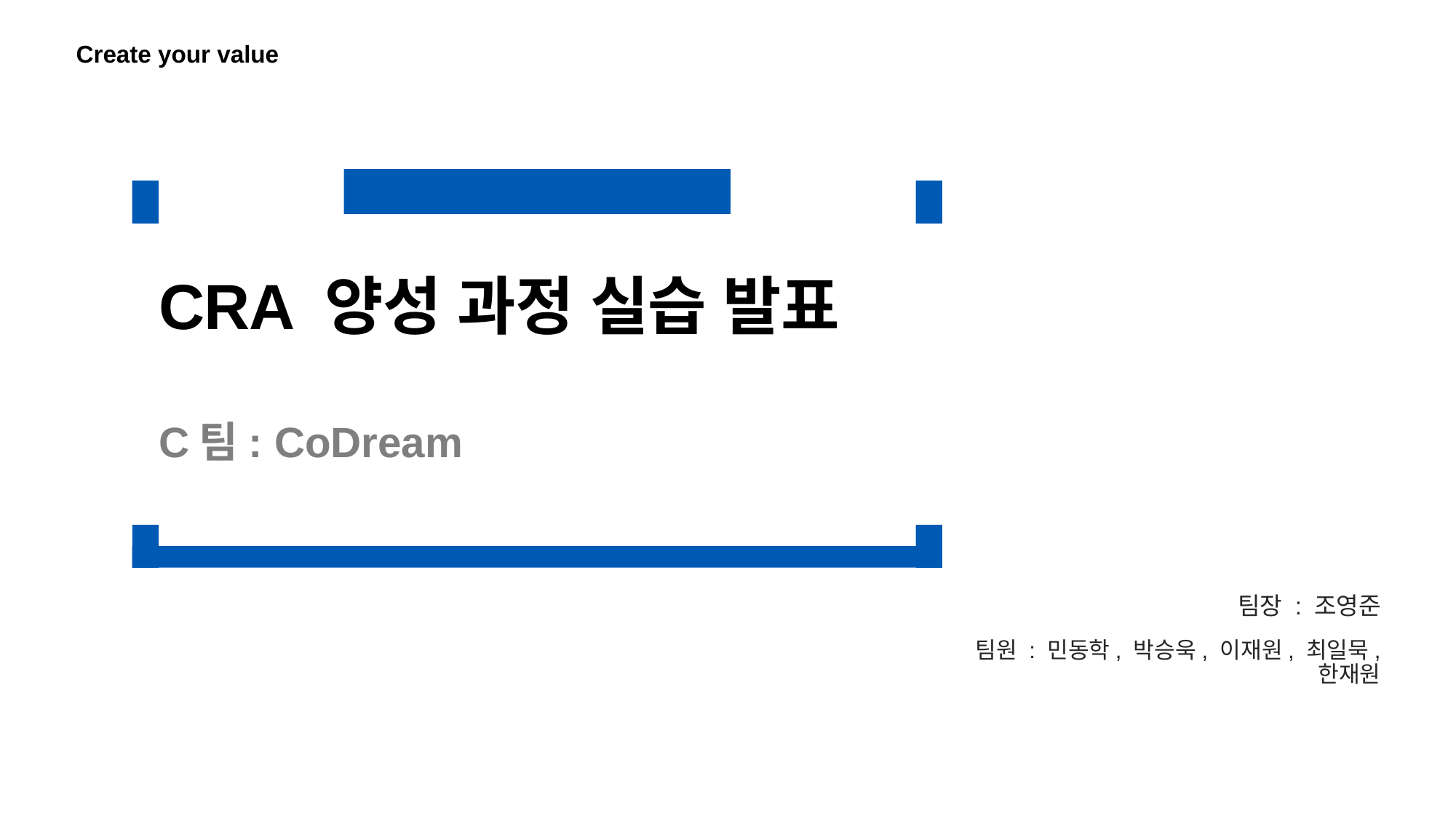

CRA 양성 과정 실습 발표
C팀: CoDream
팀장 : 조영준
팀원 : 민동학, 박승욱, 이재원, 최일묵, 한재원